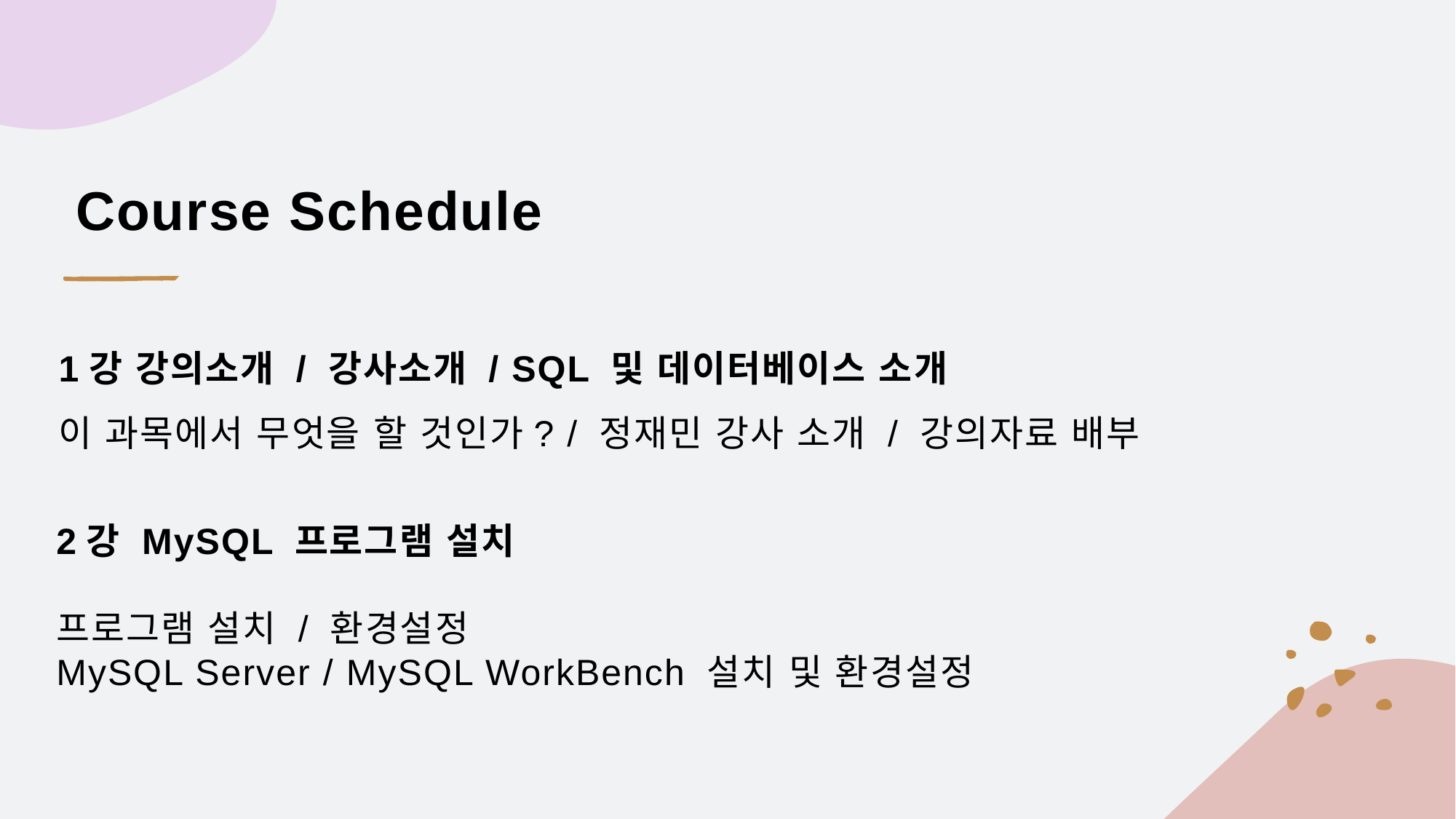

# Course Schedule
1강 강의소개 / 강사소개 / SQL 및 데이터베이스 소개
이 과목에서 무엇을 할 것인가? / 정재민 강사 소개 / 강의자료 배부

2강 MySQL 프로그램 설치

프로그램 설치 / 환경설정
MySQL Server / MySQL WorkBench 설치 및 환경설정